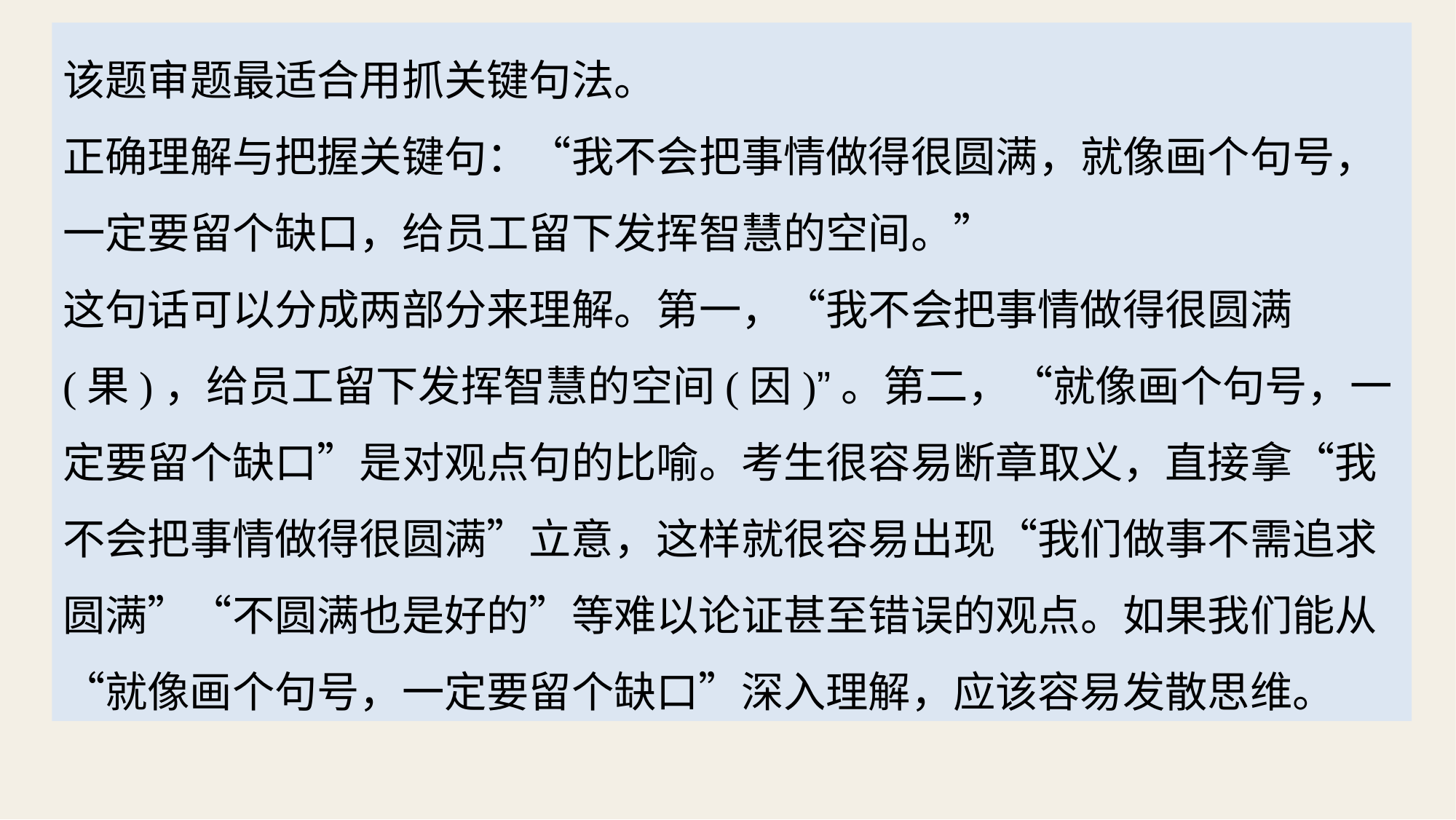

该题审题最适合用抓关键句法。
正确理解与把握关键句：“我不会把事情做得很圆满，就像画个句号，一定要留个缺口，给员工留下发挥智慧的空间。”
这句话可以分成两部分来理解。第一，“我不会把事情做得很圆满(果)，给员工留下发挥智慧的空间(因)”。第二，“就像画个句号，一定要留个缺口”是对观点句的比喻。考生很容易断章取义，直接拿“我不会把事情做得很圆满”立意，这样就很容易出现“我们做事不需追求圆满”“不圆满也是好的”等难以论证甚至错误的观点。如果我们能从“就像画个句号，一定要留个缺口”深入理解，应该容易发散思维。